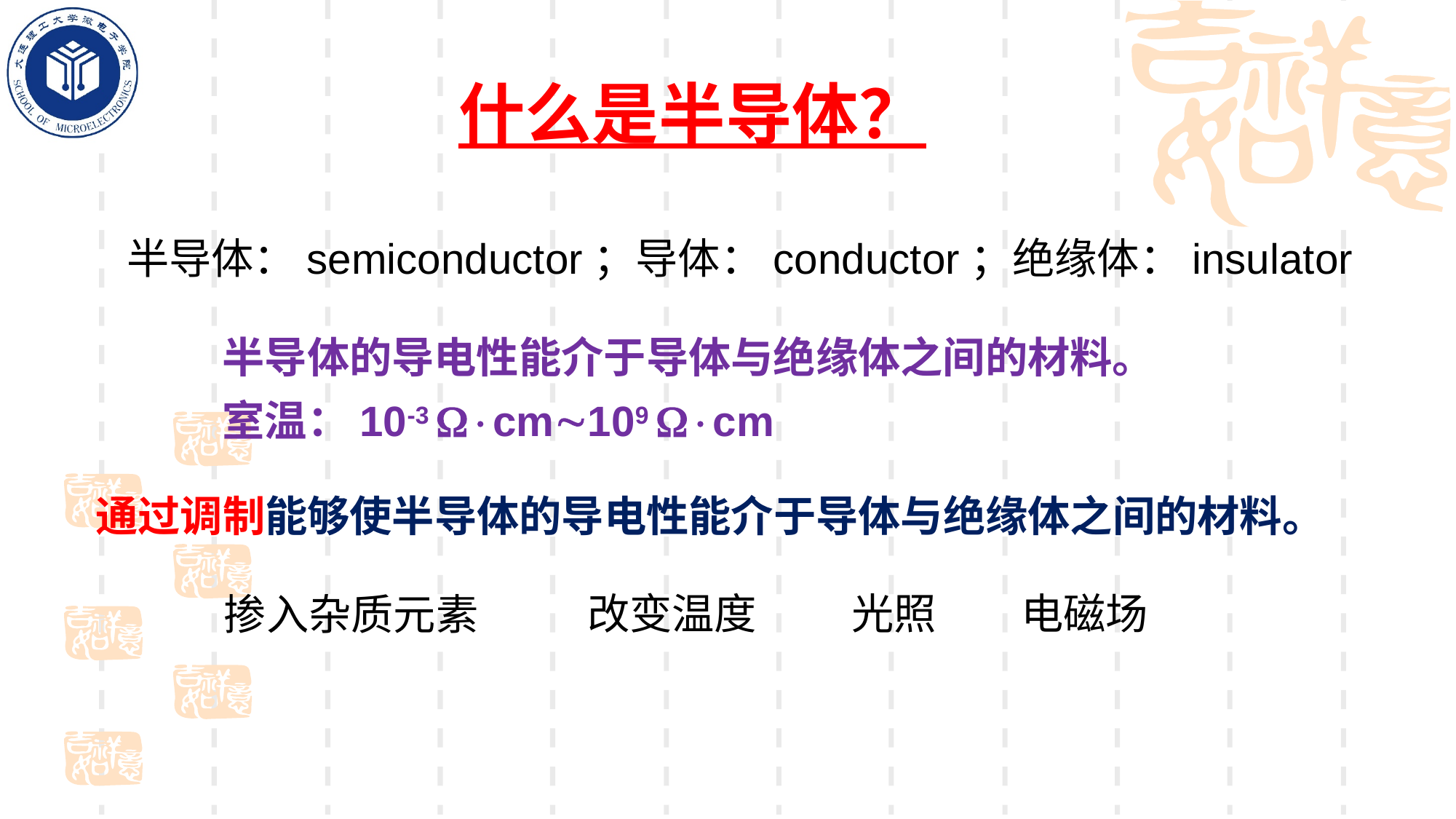

什么是半导体？
半导体：semiconductor；导体：conductor；绝缘体：insulator
半导体的导电性能介于导体与绝缘体之间的材料。
室温：10-3 Ω⋅cm∼109 Ω⋅cm

通过调制能够使半导体的导电性能介于导体与绝缘体之间的材料。
改变温度
光照
电磁场
掺入杂质元素